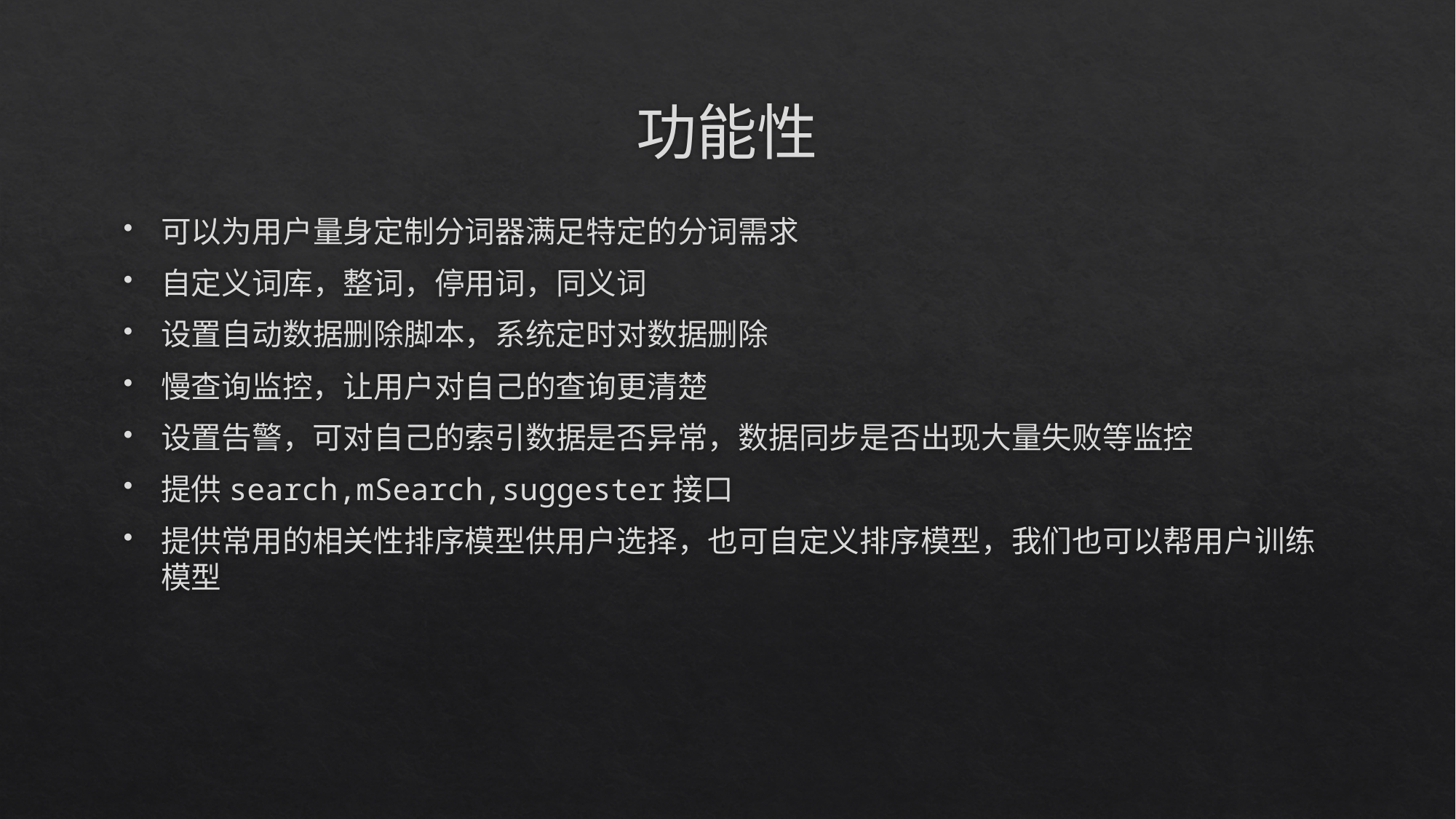

# 功能性
可以为用户量身定制分词器满足特定的分词需求
自定义词库，整词，停用词，同义词
设置自动数据删除脚本，系统定时对数据删除
慢查询监控，让用户对自己的查询更清楚
设置告警，可对自己的索引数据是否异常，数据同步是否出现大量失败等监控
提供search,mSearch,suggester接口
提供常用的相关性排序模型供用户选择，也可自定义排序模型，我们也可以帮用户训练模型